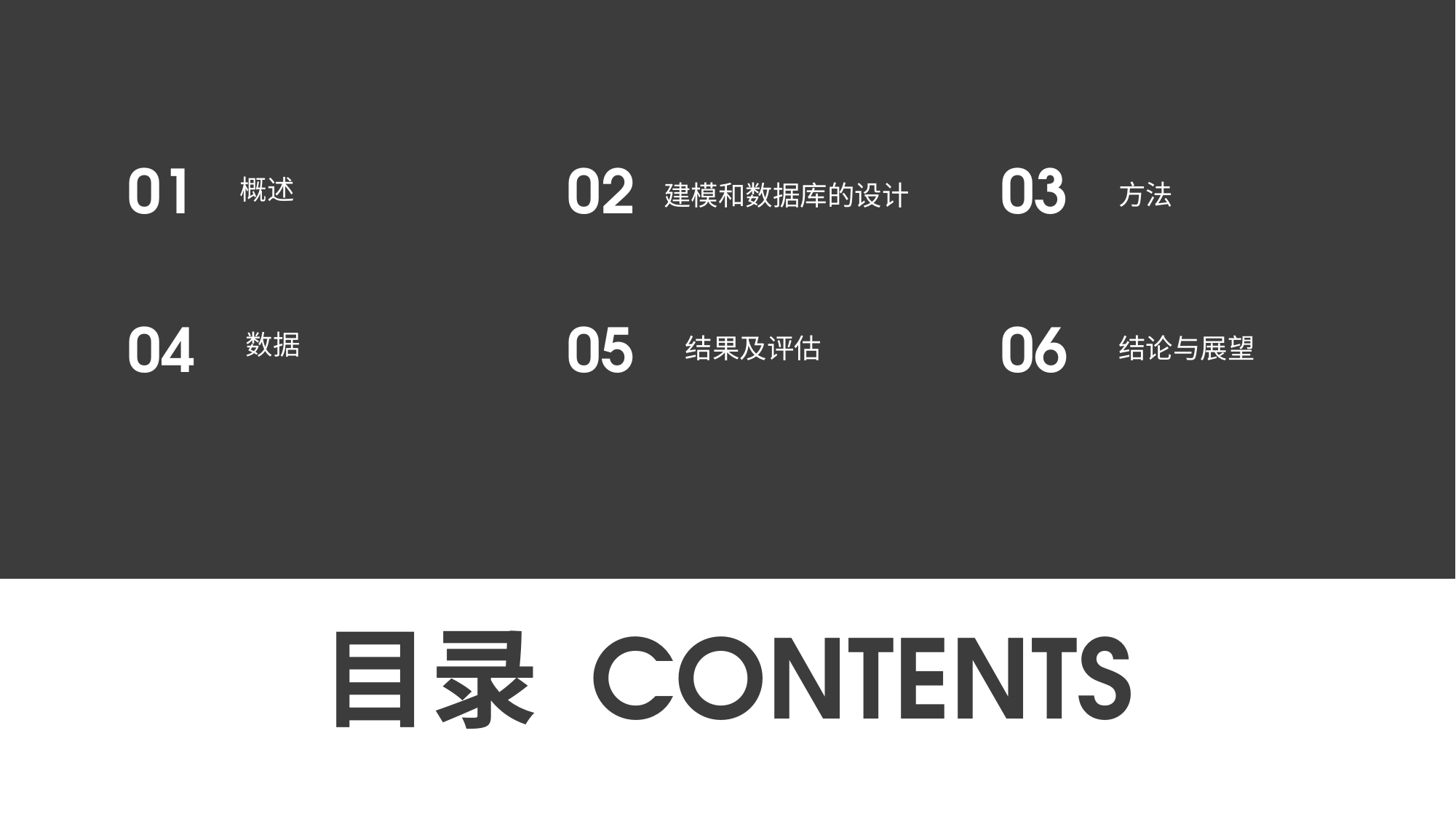

01
02
建模和数据库的设计
03
概述
方法
04
05
06
数据
结论与展望
结果及评估
目录 CONTENTS